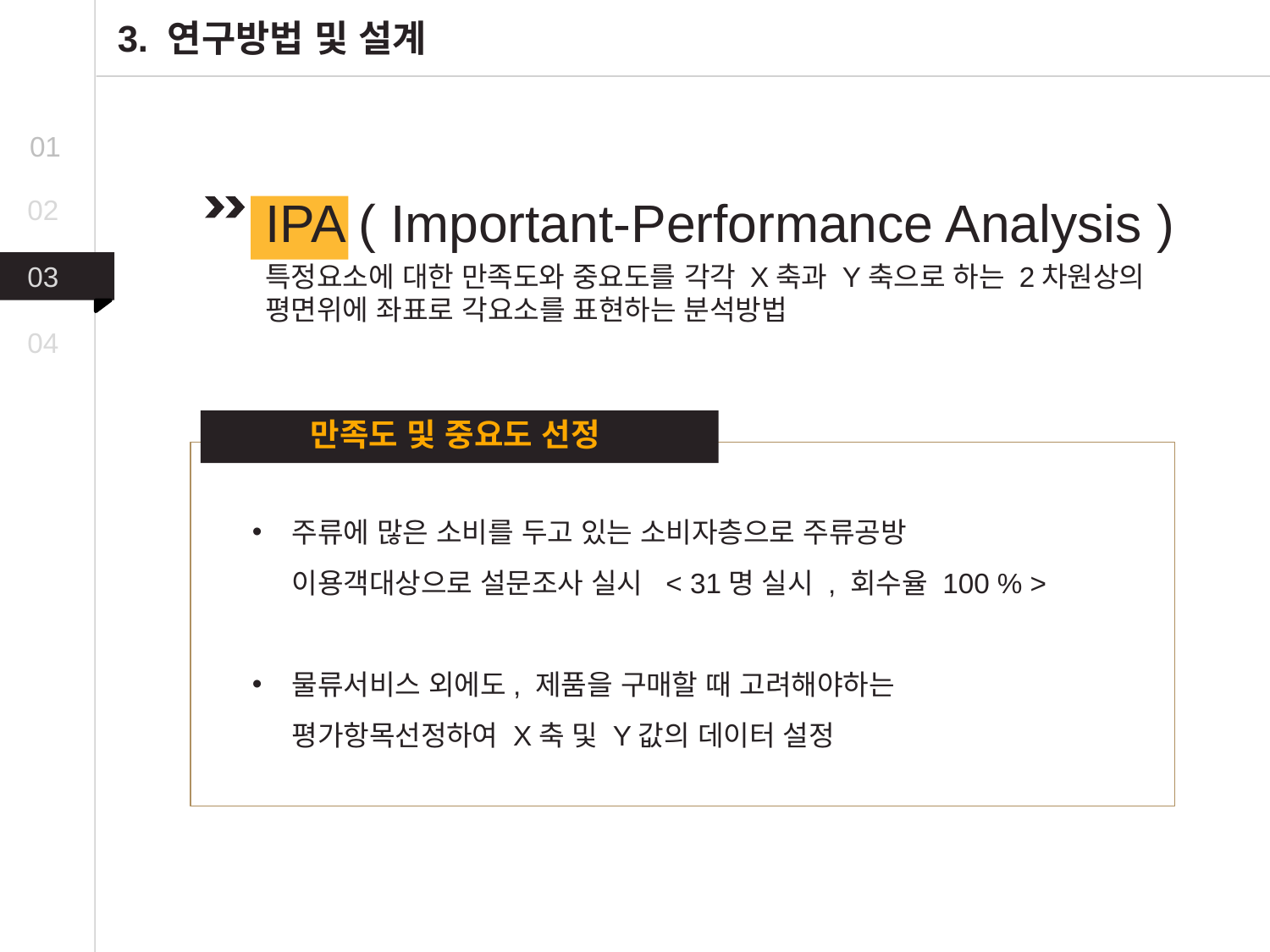

3. 연구방법 및 설계
01
IPA ( Important-Performance Analysis )
02

03
특정요소에 대한 만족도와 중요도를 각각 X축과 Y축으로 하는 2차원상의 평면위에 좌표로 각요소를 표현하는 분석방법

04
만족도 및 중요도 선정

주류에 많은 소비를 두고 있는 소비자층으로 주류공방 이용객대상으로 설문조사 실시  < 31명 실시 , 회수율 100 % >

물류서비스 외에도, 제품을 구매할 때 고려해야하는 평가항목선정하여 X축 및 Y값의 데이터 설정